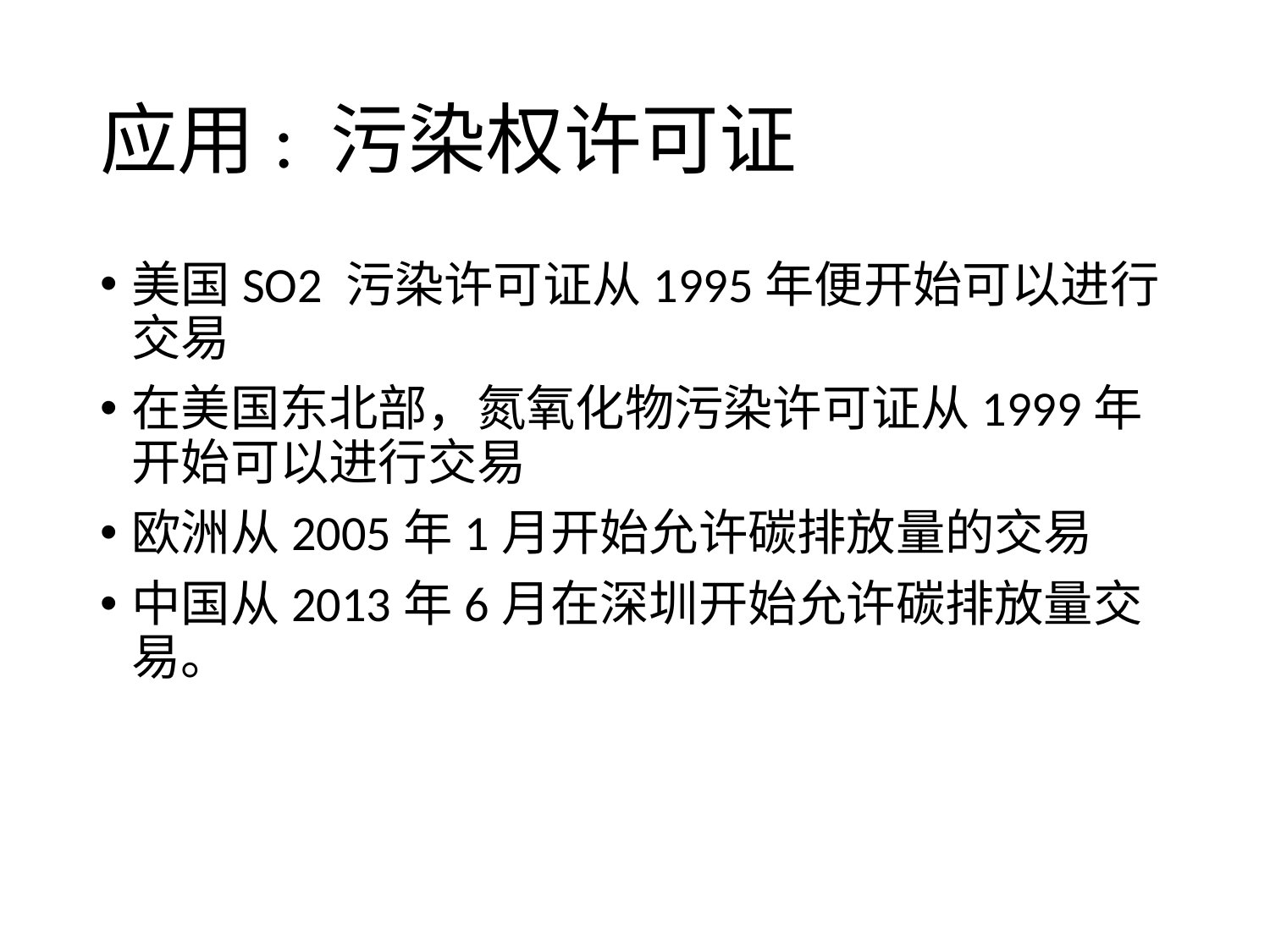

# 应用: 污染权许可证
美国SO2 污染许可证从1995年便开始可以进行交易
在美国东北部，氮氧化物污染许可证从1999年开始可以进行交易
欧洲从2005年1月开始允许碳排放量的交易
中国从2013年6月在深圳开始允许碳排放量交易。